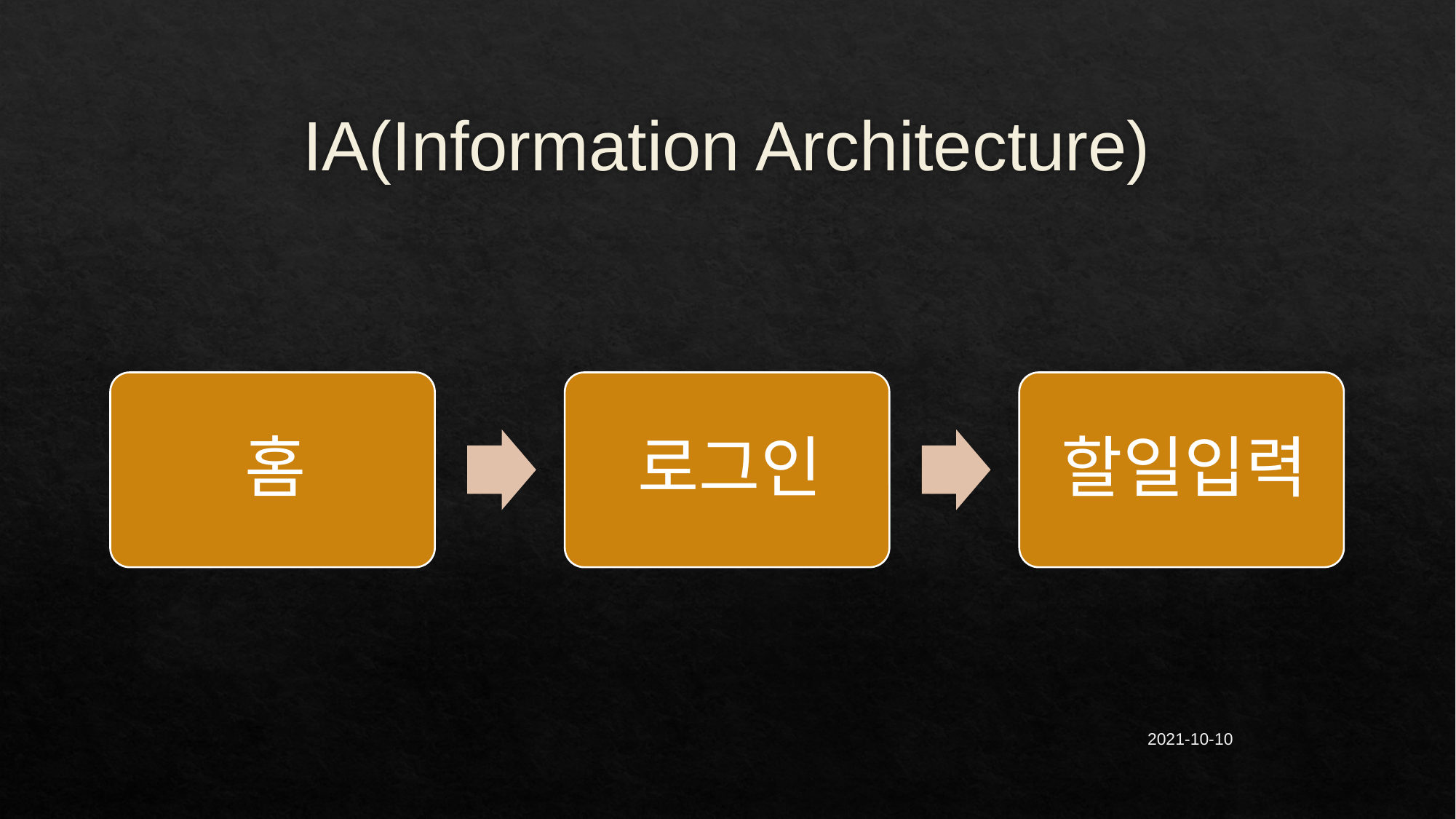

# IA(Information Architecture)
홈

로그인

할일입력
2021-10-10